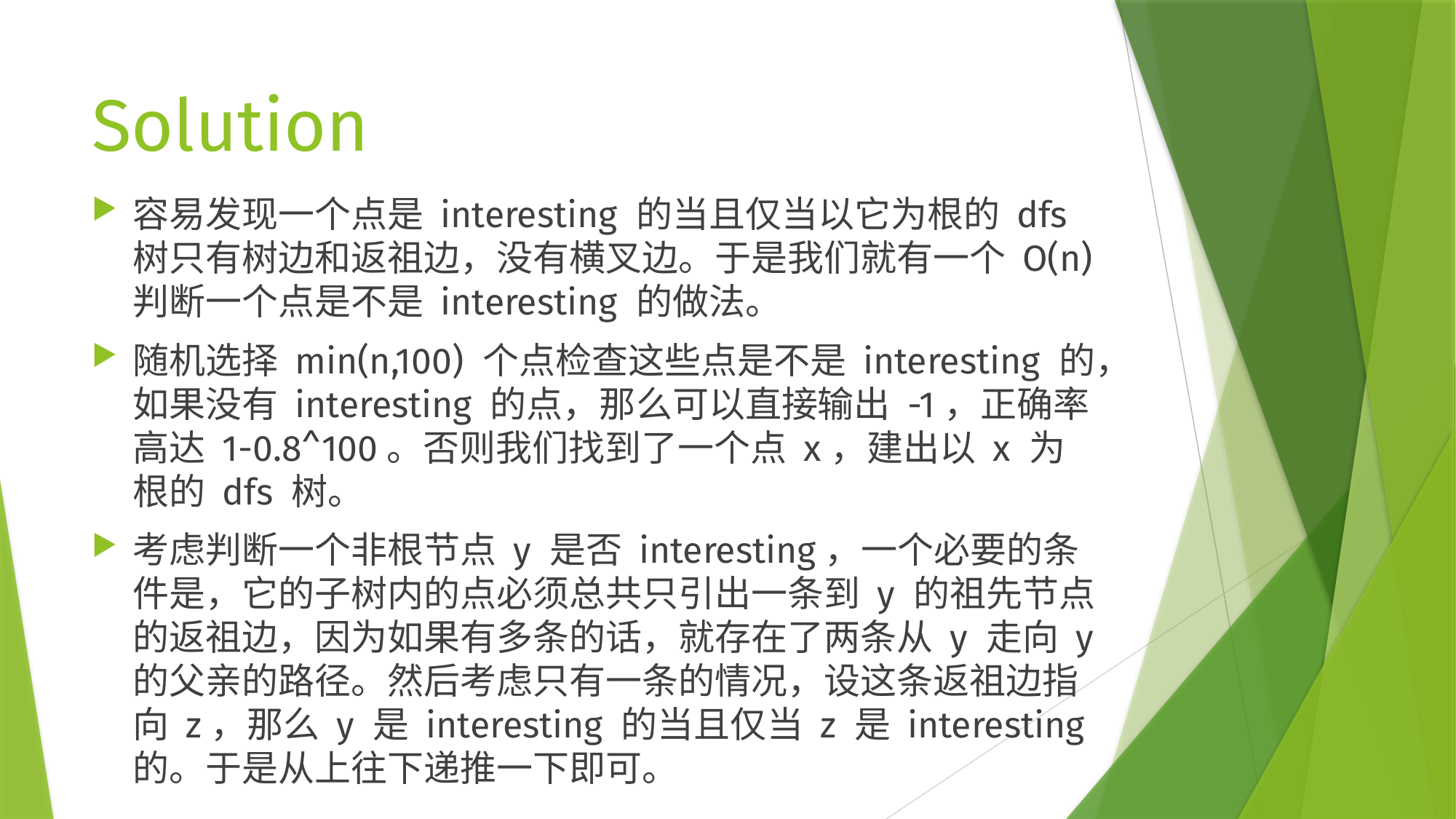

# Solution
容易发现一个点是 interesting 的当且仅当以它为根的 dfs 树只有树边和返祖边，没有横叉边。于是我们就有一个 O(n) 判断一个点是不是 interesting 的做法。
随机选择 min(n,100) 个点检查这些点是不是 interesting 的，如果没有 interesting 的点，那么可以直接输出 -1，正确率高达 1-0.8^100。否则我们找到了一个点 x，建出以 x 为根的 dfs 树。
考虑判断一个非根节点 y 是否 interesting，一个必要的条件是，它的子树内的点必须总共只引出一条到 y 的祖先节点的返祖边，因为如果有多条的话，就存在了两条从 y 走向 y 的父亲的路径。然后考虑只有一条的情况，设这条返祖边指向 z，那么 y 是 interesting 的当且仅当 z 是 interesting 的。于是从上往下递推一下即可。